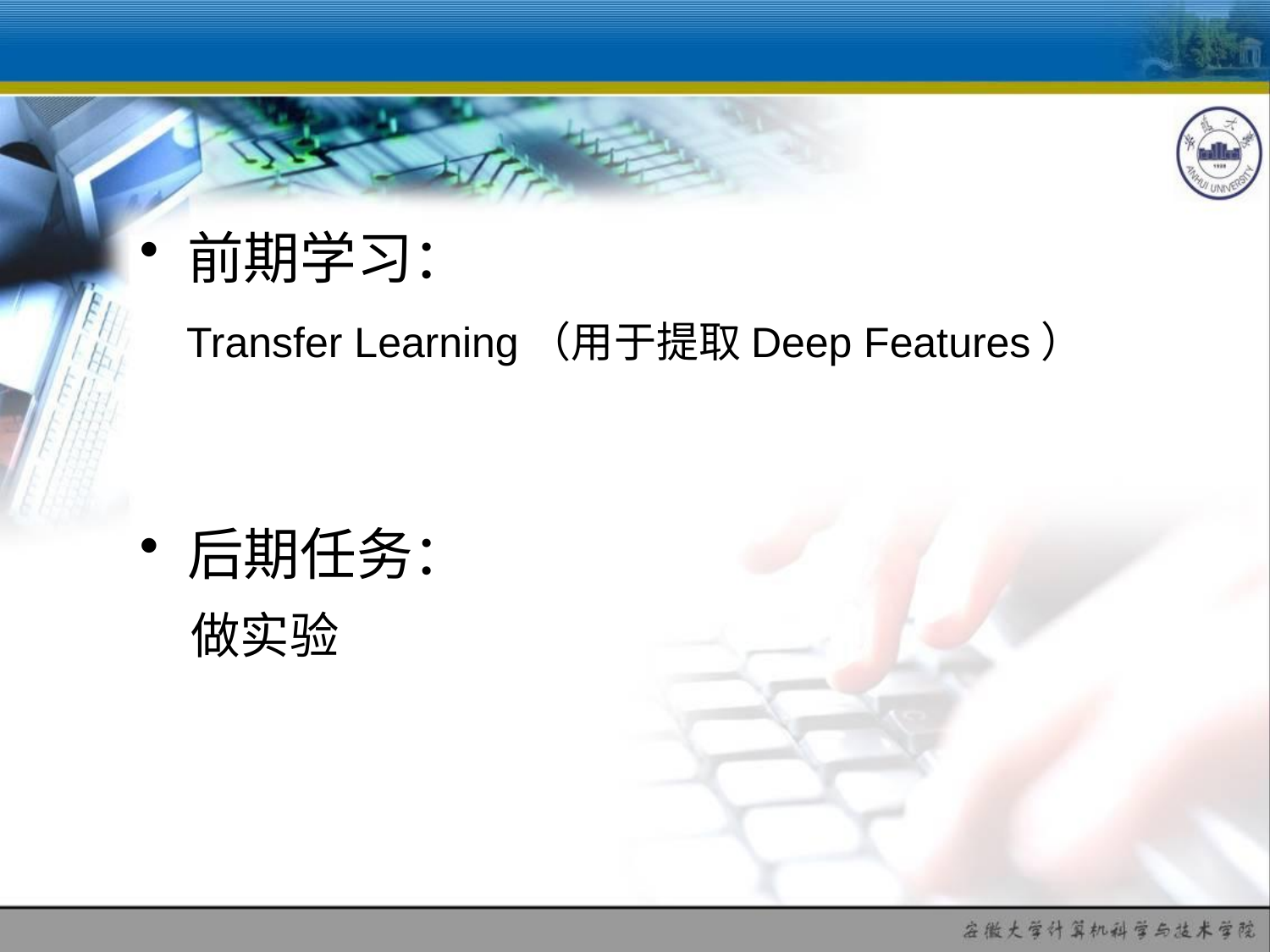

#
前期学习：
   Transfer Learning（用于提取Deep Features）

后期任务：
   做实验